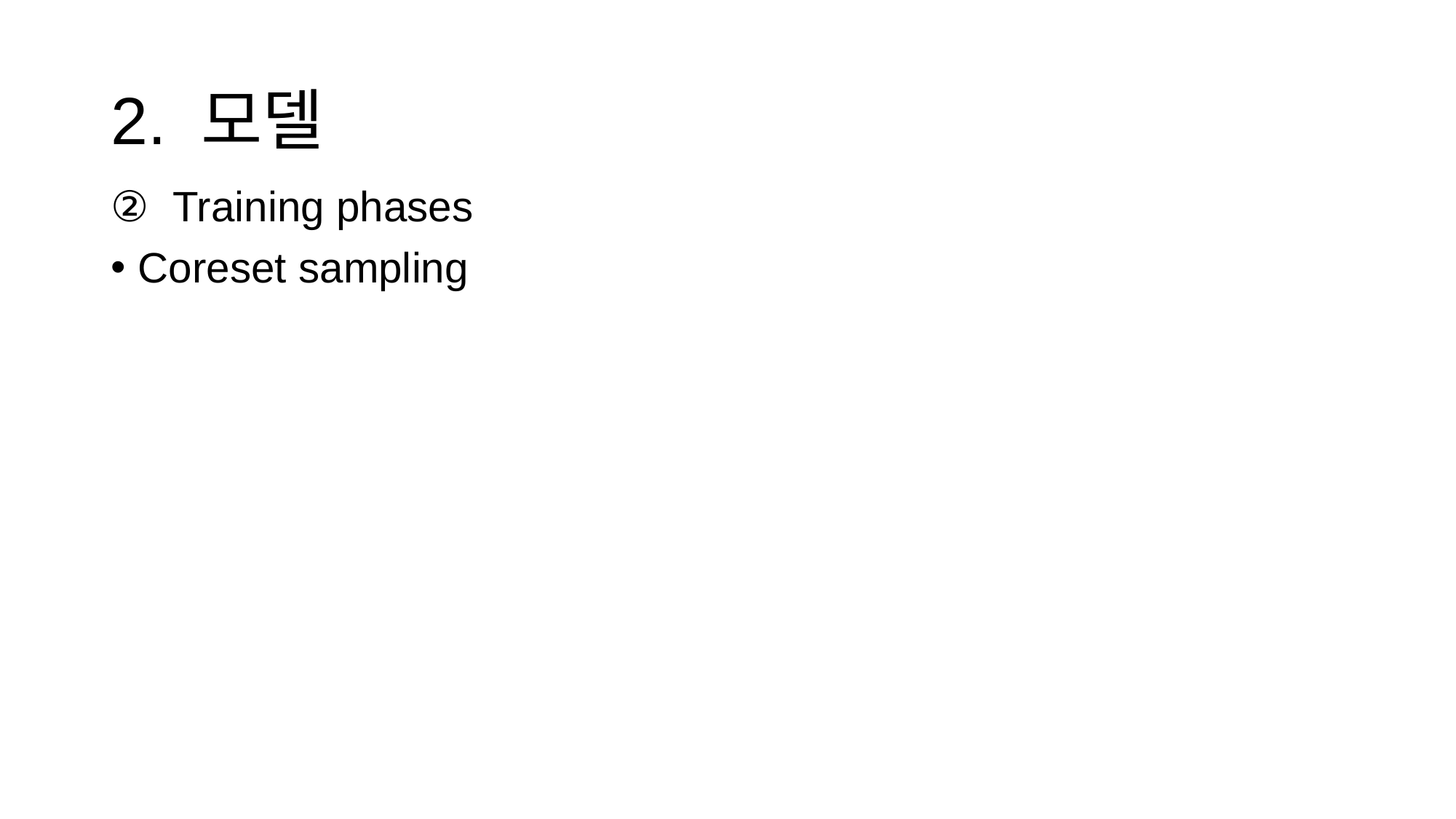

# 2. 모델
Training phases
Coreset sampling